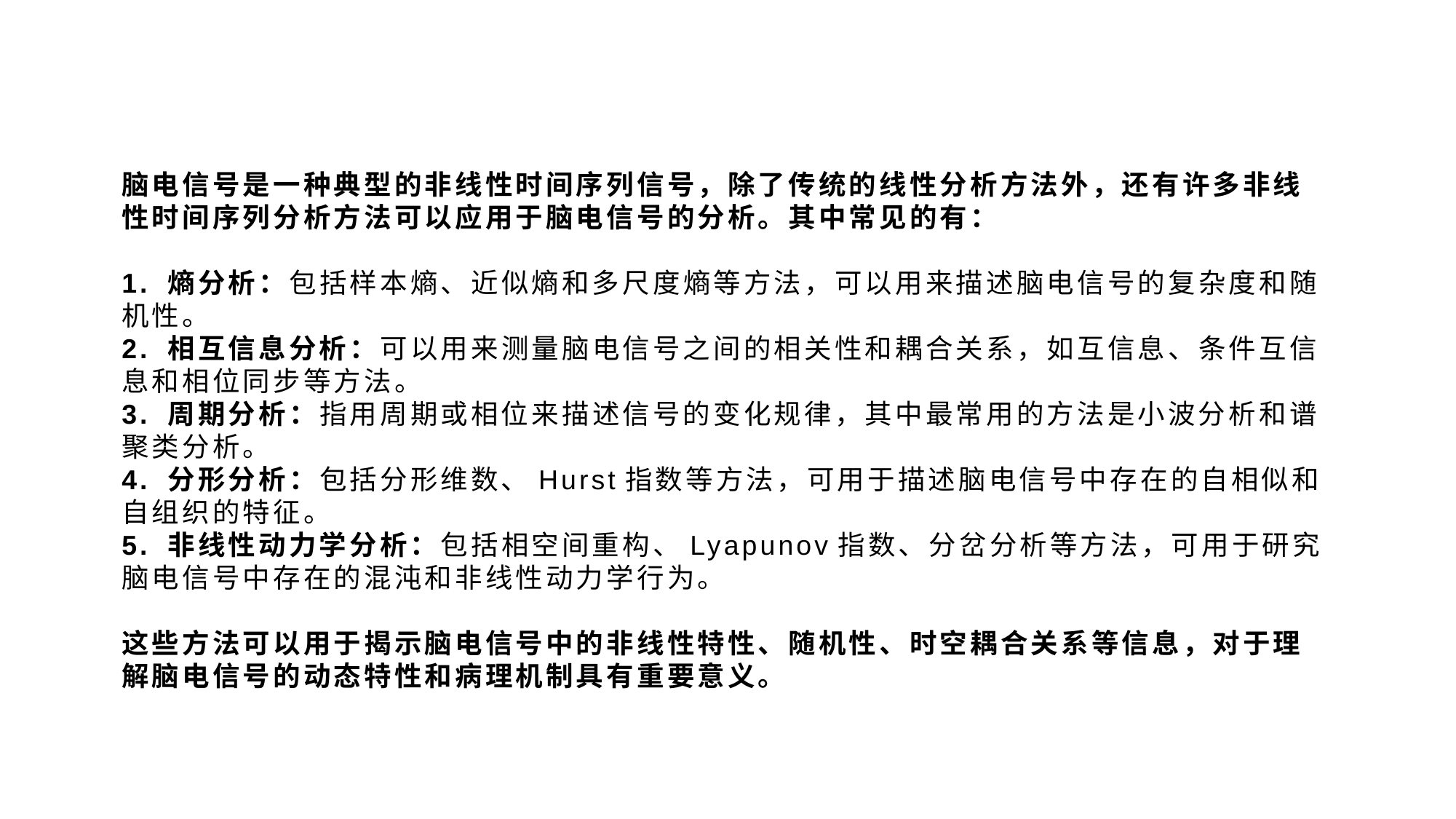

脑电信号是一种典型的非线性时间序列信号，除了传统的线性分析方法外，还有许多非线性时间序列分析方法可以应用于脑电信号的分析。其中常见的有：

1. 熵分析：包括样本熵、近似熵和多尺度熵等方法，可以用来描述脑电信号的复杂度和随机性。
2. 相互信息分析：可以用来测量脑电信号之间的相关性和耦合关系，如互信息、条件互信息和相位同步等方法。
3. 周期分析：指用周期或相位来描述信号的变化规律，其中最常用的方法是小波分析和谱聚类分析。
4. 分形分析：包括分形维数、Hurst指数等方法，可用于描述脑电信号中存在的自相似和自组织的特征。
5. 非线性动力学分析：包括相空间重构、Lyapunov指数、分岔分析等方法，可用于研究脑电信号中存在的混沌和非线性动力学行为。

这些方法可以用于揭示脑电信号中的非线性特性、随机性、时空耦合关系等信息，对于理解脑电信号的动态特性和病理机制具有重要意义。